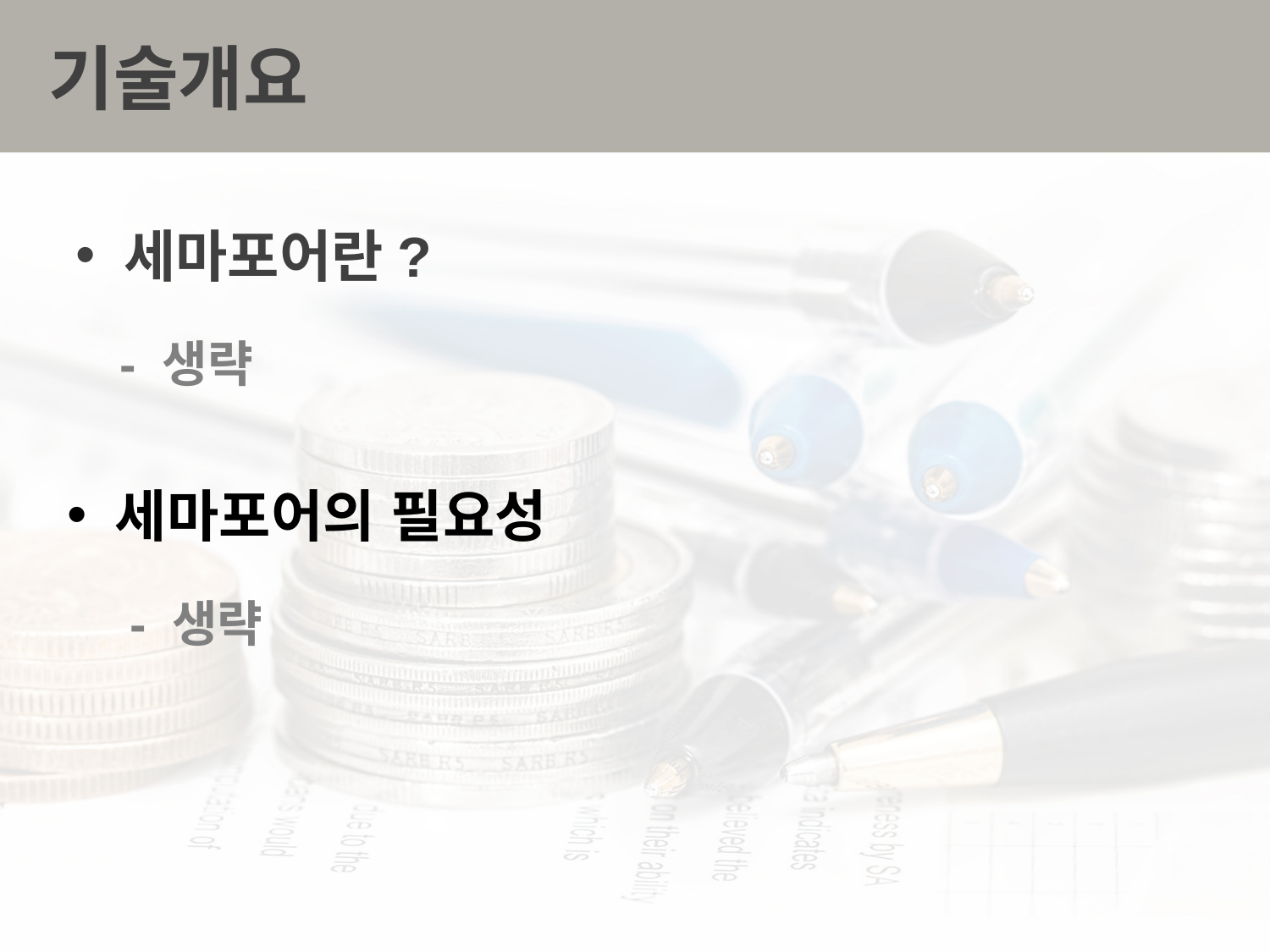

# 기술개요
세마포어란?
- 생략
세마포어의 필요성
- 생략